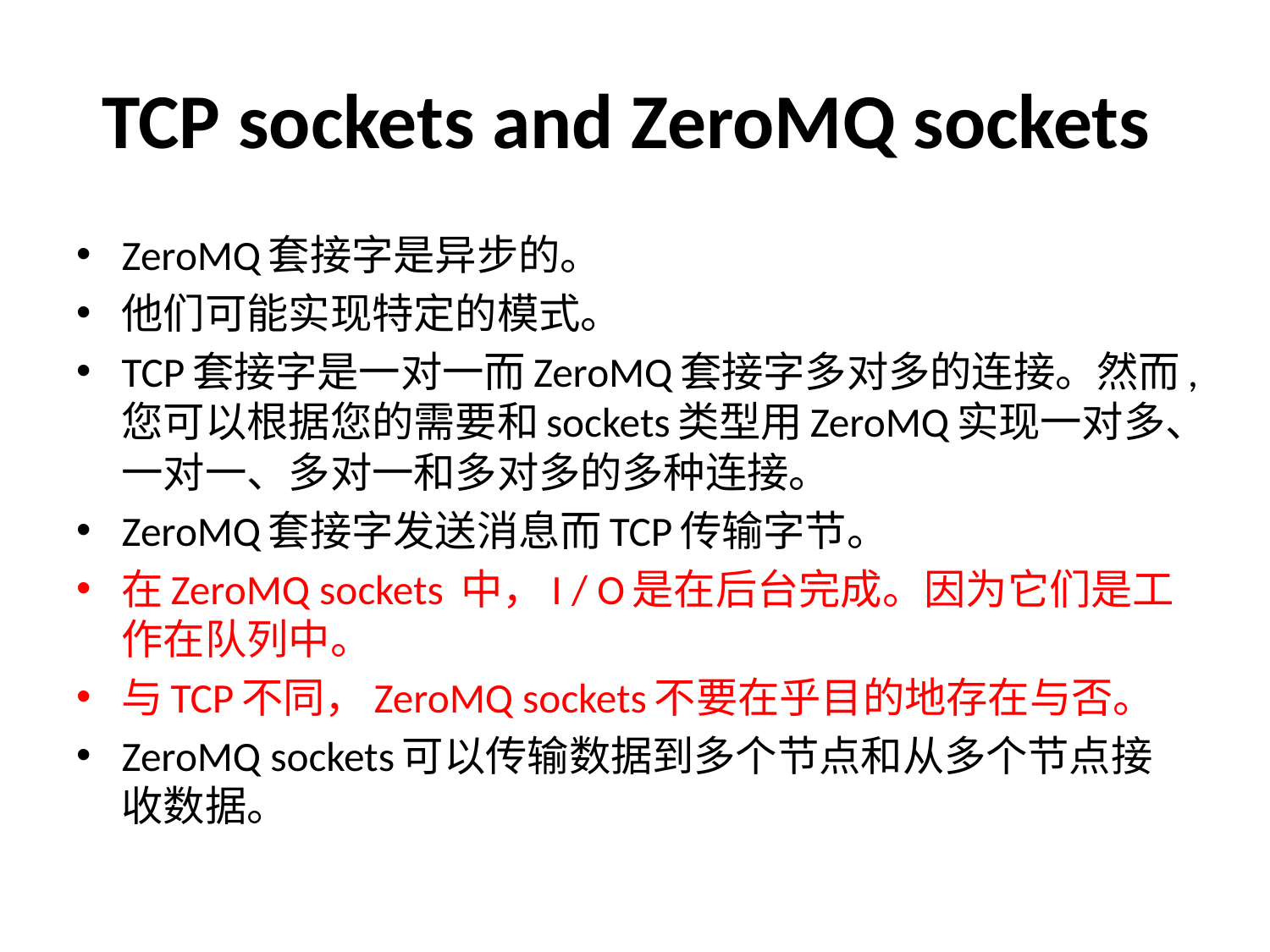

# TCP sockets and ZeroMQ sockets
ZeroMQ套接字是异步的。
他们可能实现特定的模式。
TCP套接字是一对一而ZeroMQ套接字多对多的连接。然而,您可以根据您的需要和sockets类型用ZeroMQ实现一对多、一对一、多对一和多对多的多种连接。
ZeroMQ套接字发送消息而TCP传输字节。
在ZeroMQ sockets 中，I / O是在后台完成。因为它们是工作在队列中。
与TCP不同，ZeroMQ sockets不要在乎目的地存在与否。
ZeroMQ sockets可以传输数据到多个节点和从多个节点接收数据。